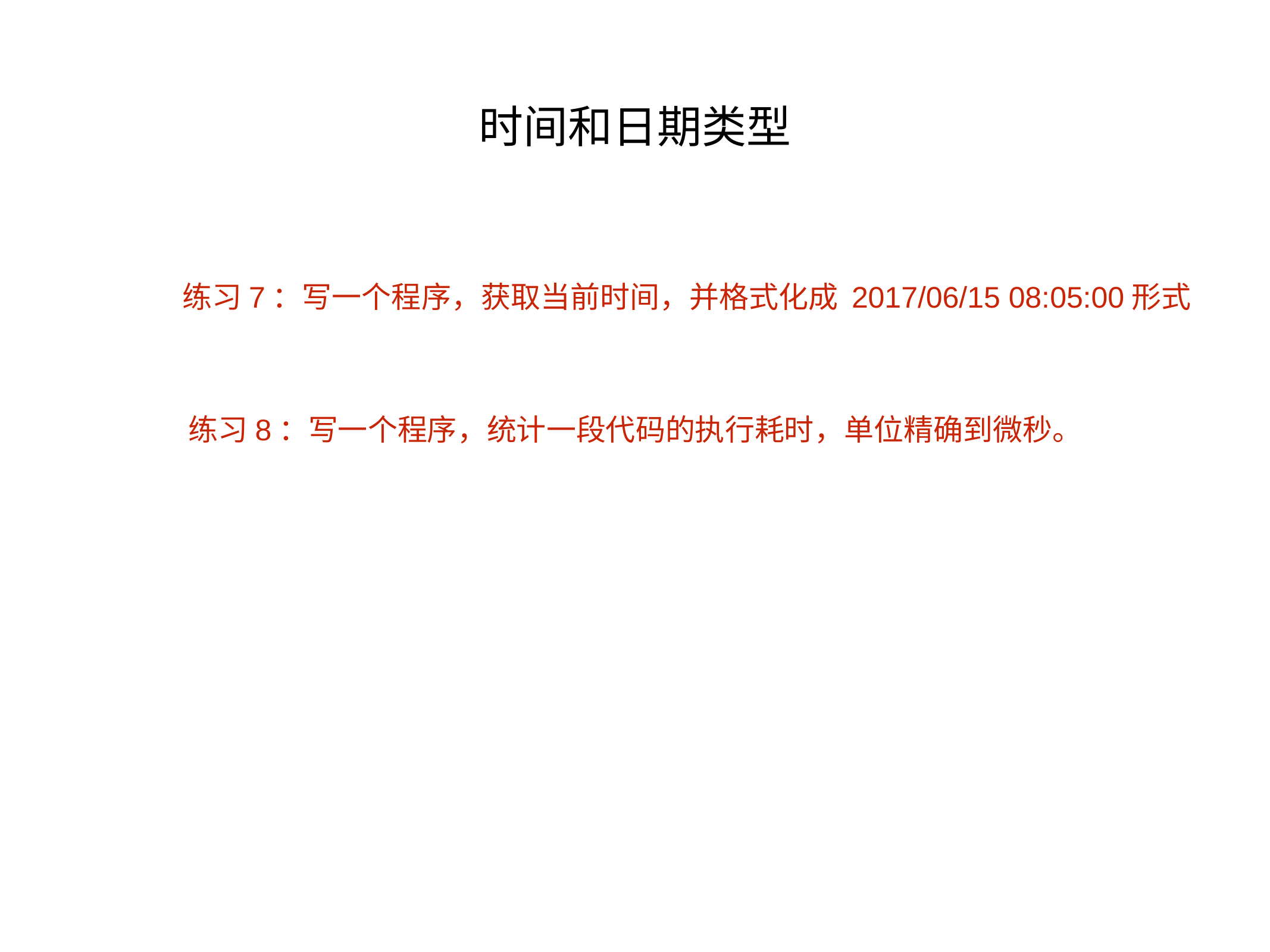

时间和日期类型
练习7：写一个程序，获取当前时间，并格式化成 2017/06/15 08:05:00形式
练习8：写一个程序，统计一段代码的执行耗时，单位精确到微秒。